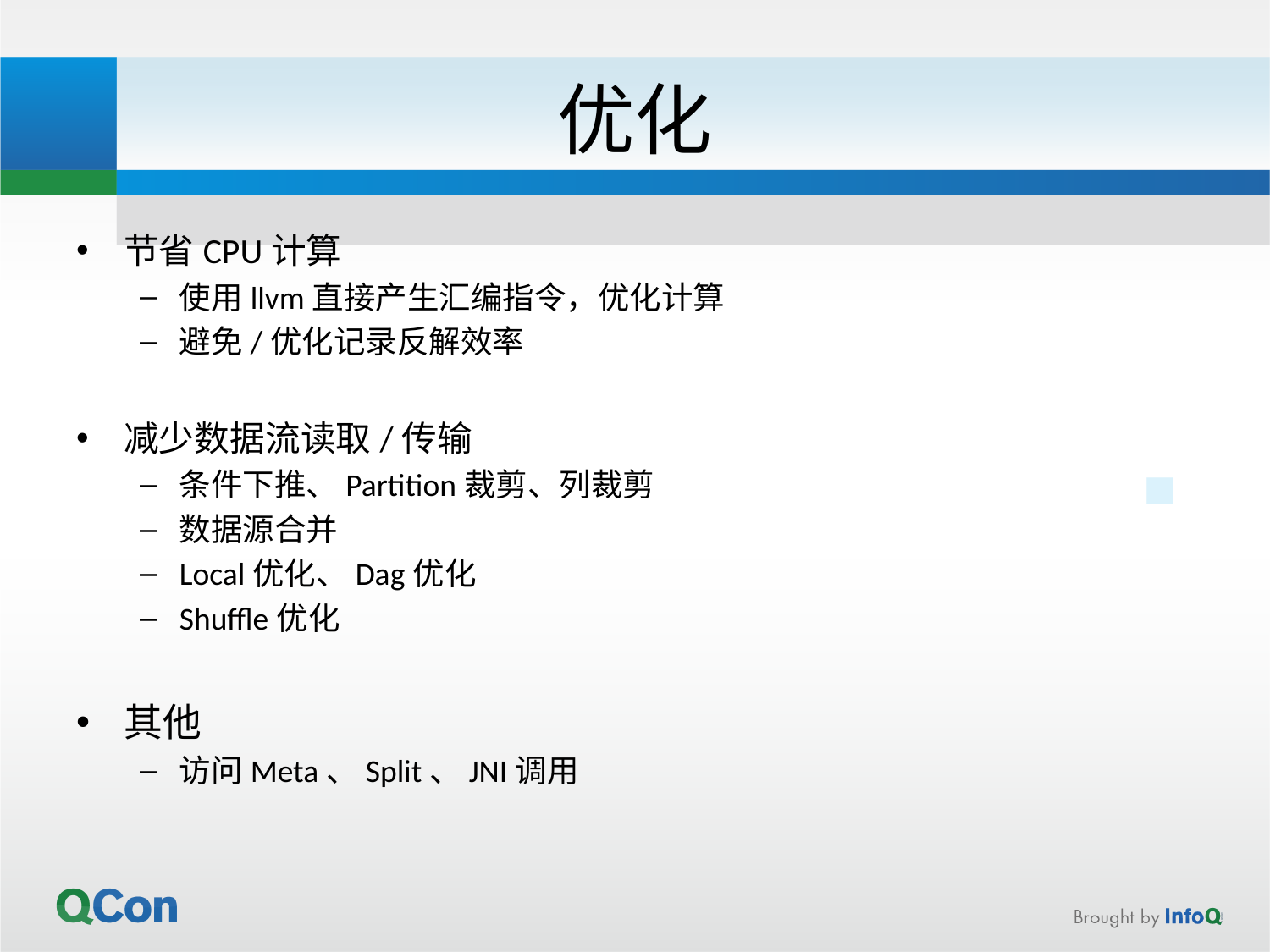

# 优化
节省CPU计算
使用llvm直接产生汇编指令，优化计算
避免/优化记录反解效率

减少数据流读取/传输
条件下推、Partition裁剪、列裁剪
数据源合并
Local优化、Dag优化
Shuffle优化

其他
访问Meta、Split、JNI调用